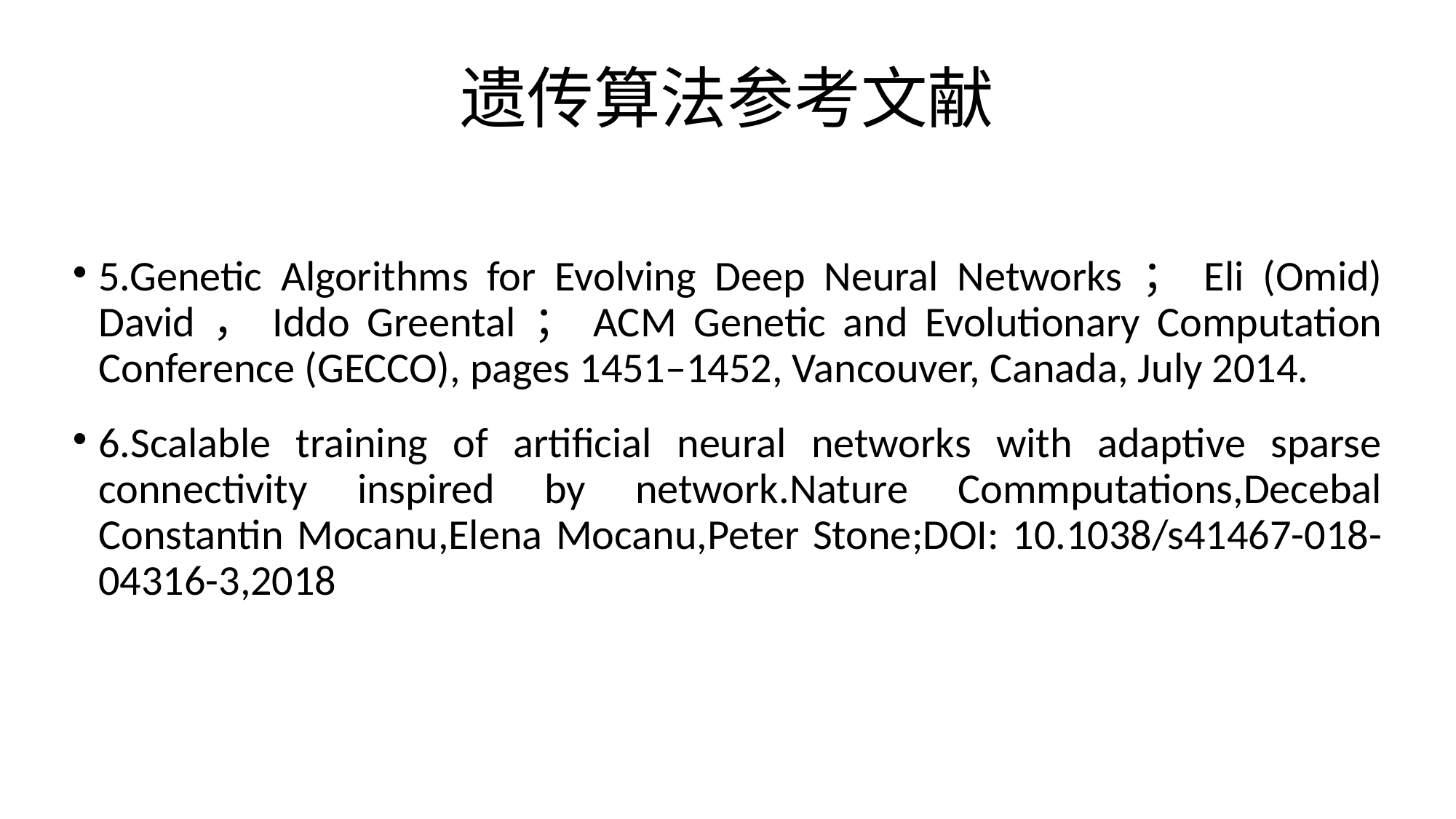

遗传算法参考文献
5.Genetic Algorithms for Evolving Deep Neural Networks；Eli (Omid) David，Iddo Greental；ACM Genetic and Evolutionary Computation Conference (GECCO), pages 1451–1452, Vancouver, Canada, July 2014.

6.Scalable training of artificial neural networks with adaptive sparse connectivity inspired by network.Nature Commputations,Decebal Constantin Mocanu,Elena Mocanu,Peter Stone;DOI: 10.1038/s41467-018-04316-3,2018